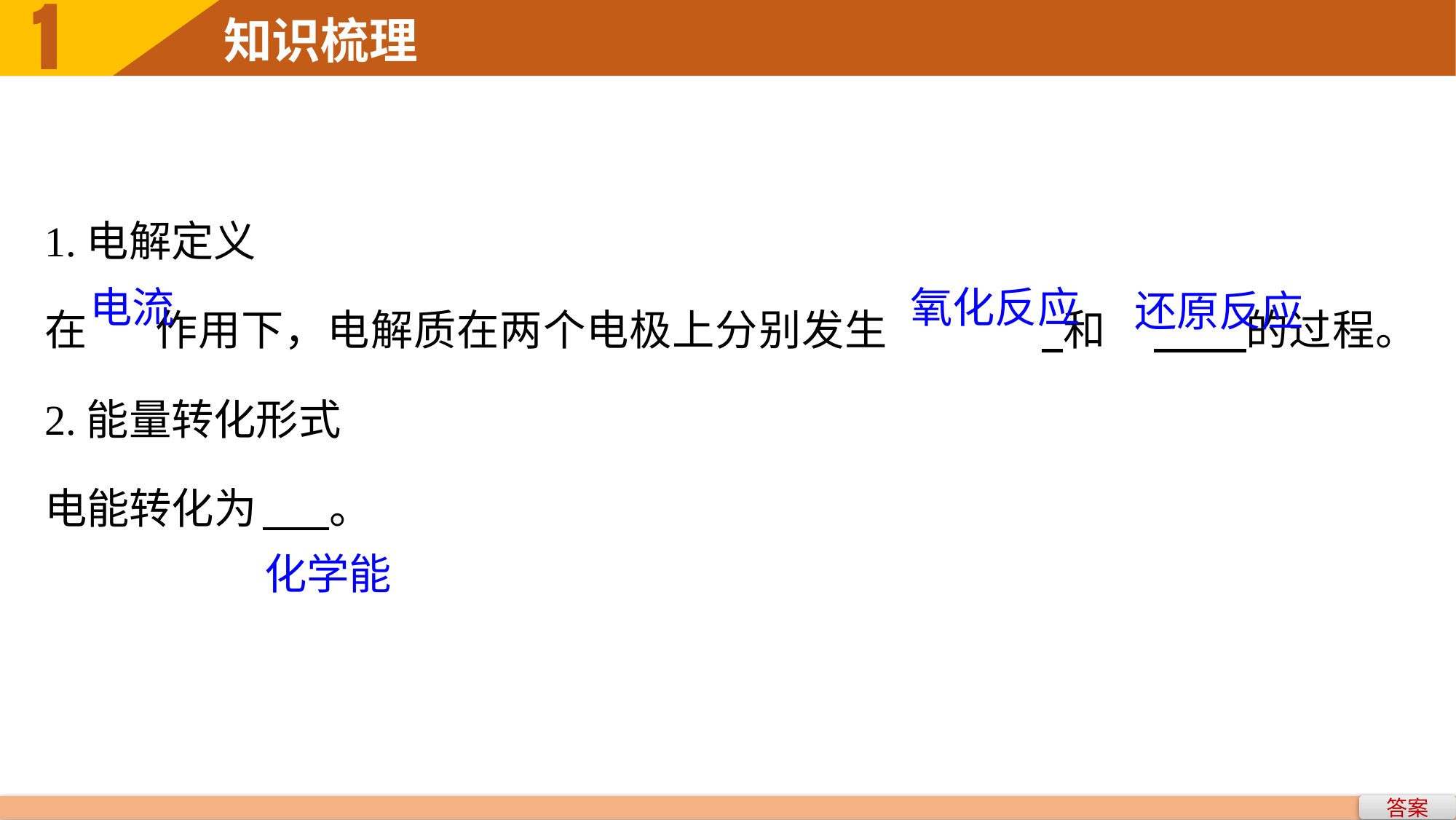

1

知识梳理
1.电解定义
在	作用下，电解质在两个电极上分别发生		  和	         的过程。
2.能量转化形式
电能转化为	       。
电流
氧化反应
还原反应
化学能
答案